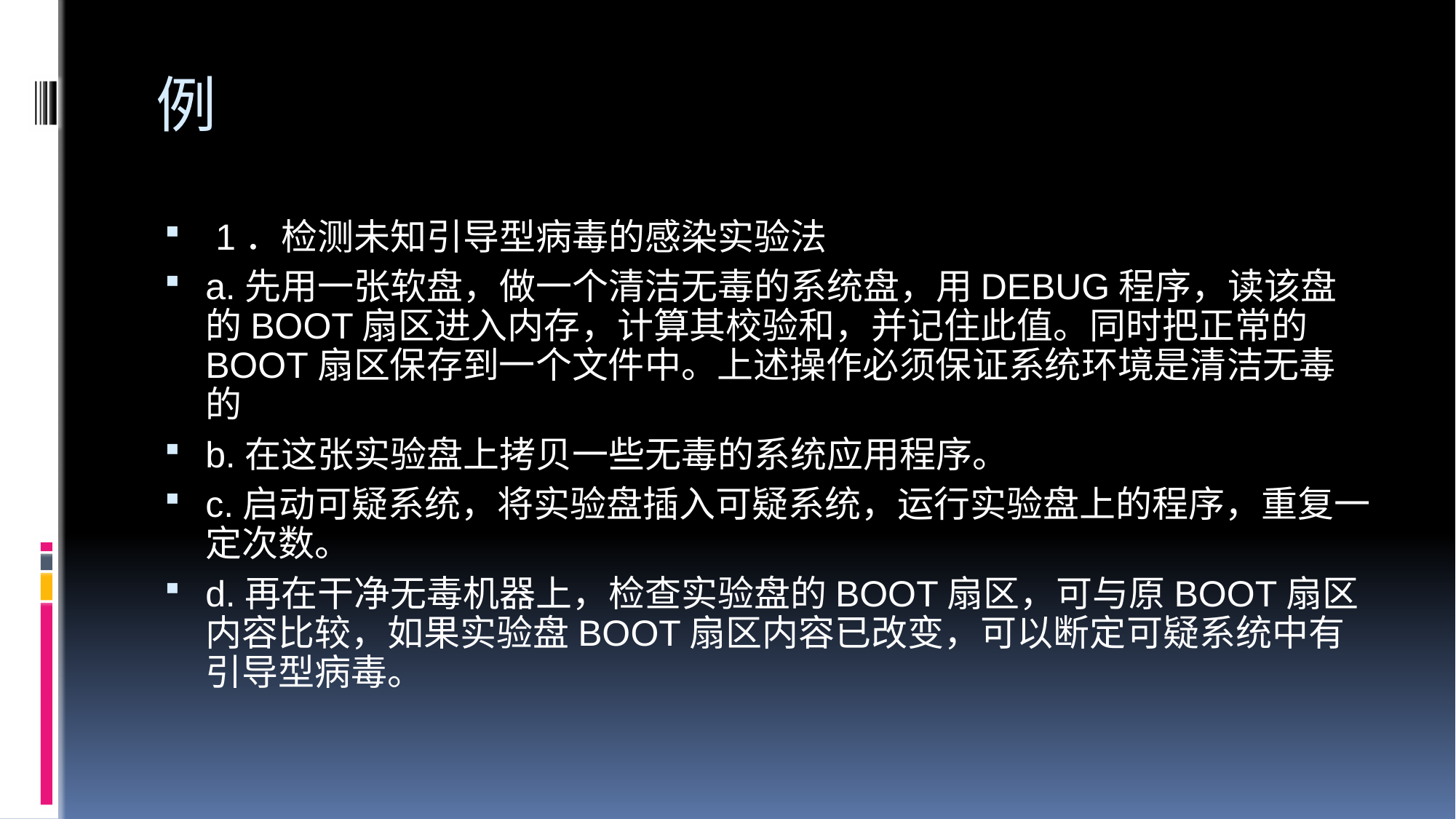

# 例
 1．检测未知引导型病毒的感染实验法
a.先用一张软盘，做一个清洁无毒的系统盘，用DEBUG程序，读该盘的BOOT扇区进入内存，计算其校验和，并记住此值。同时把正常的BOOT扇区保存到一个文件中。上述操作必须保证系统环境是清洁无毒的
b.在这张实验盘上拷贝一些无毒的系统应用程序。
c.启动可疑系统，将实验盘插入可疑系统，运行实验盘上的程序，重复一定次数。
d.再在干净无毒机器上，检查实验盘的BOOT扇区，可与原BOOT扇区内容比较，如果实验盘BOOT扇区内容已改变，可以断定可疑系统中有引导型病毒。